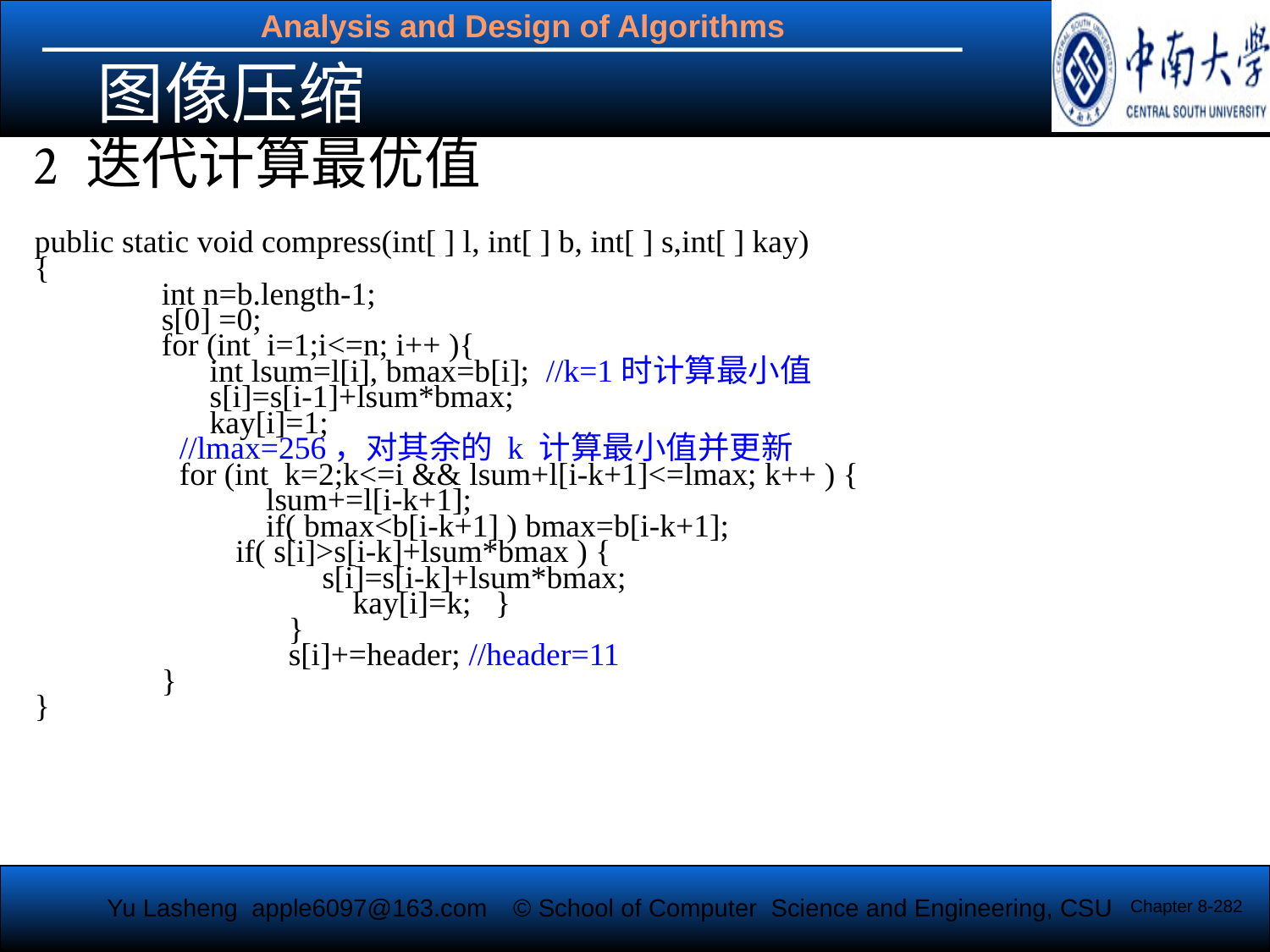

图像压缩
2 迭代计算最优值

public static void compress(int[ ] l, int[ ] b, int[ ] s,int[ ] kay)
{
	int n=b.length-1;
	s[0] =0;
	for (int  i=1;i<=n; i++ ){
	      int lsum=l[i], bmax=b[i];  //k=1时计算最小值
	      s[i]=s[i-1]+lsum*bmax;
	      kay[i]=1;
                  //lmax=256，对其余的 k 计算最小值并更新
                  for (int  k=2;k<=i && lsum+l[i-k+1]<=lmax; k++ ) {
	             lsum+=l[i-k+1];
	             if( bmax<b[i-k+1] ) bmax=b[i-k+1];
                         if( s[i]>s[i-k]+lsum*bmax ) {
	                    s[i]=s[i-k]+lsum*bmax;
		        kay[i]=k;   }
		}
		s[i]+=header; //header=11
	}
}

Chapter 8-282